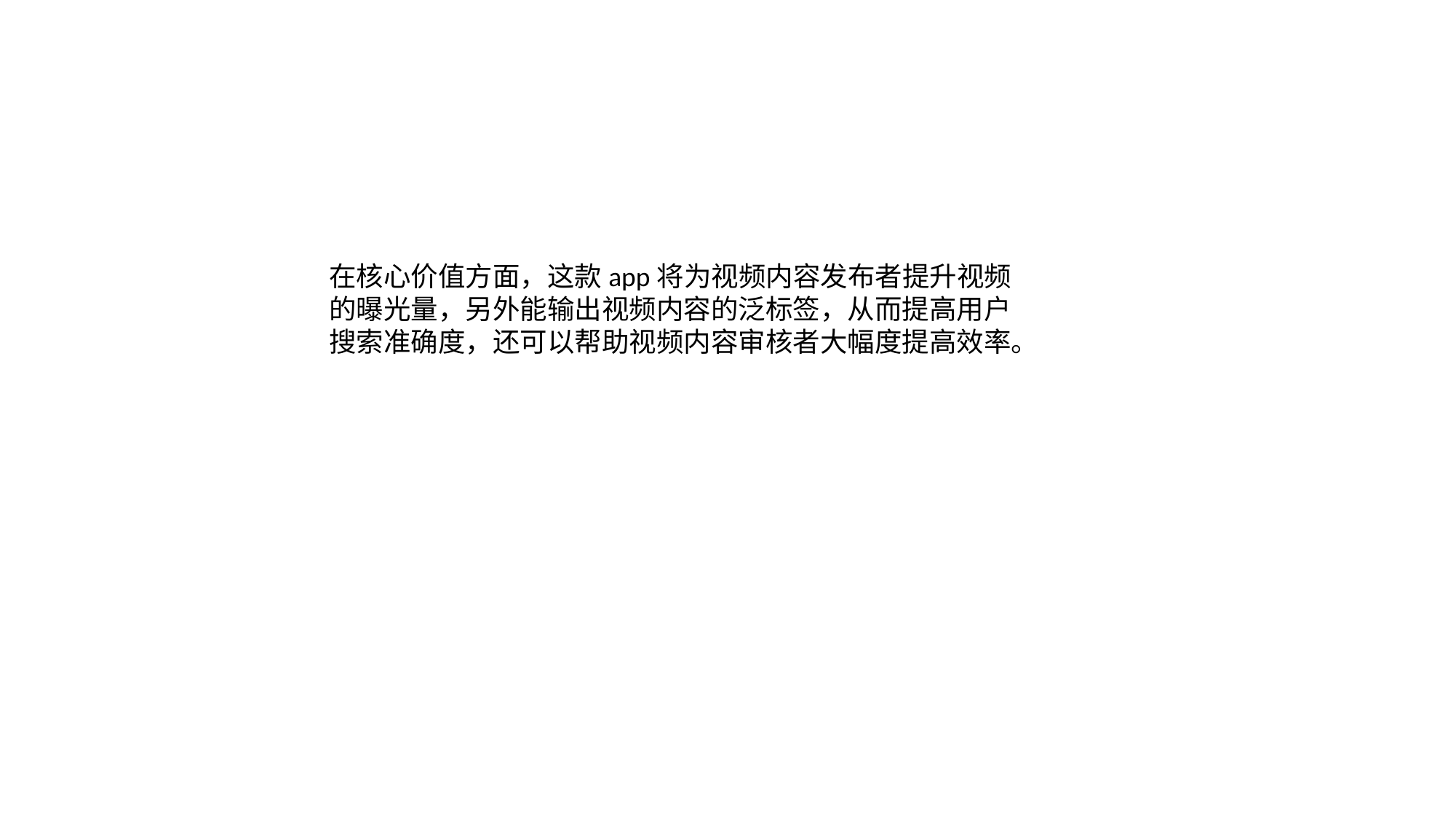

在核心价值方面，这款app将为视频内容发布者提升视频的曝光量，另外能输出视频内容的泛标签，从而提高用户搜索准确度，还可以帮助视频内容审核者大幅度提高效率。